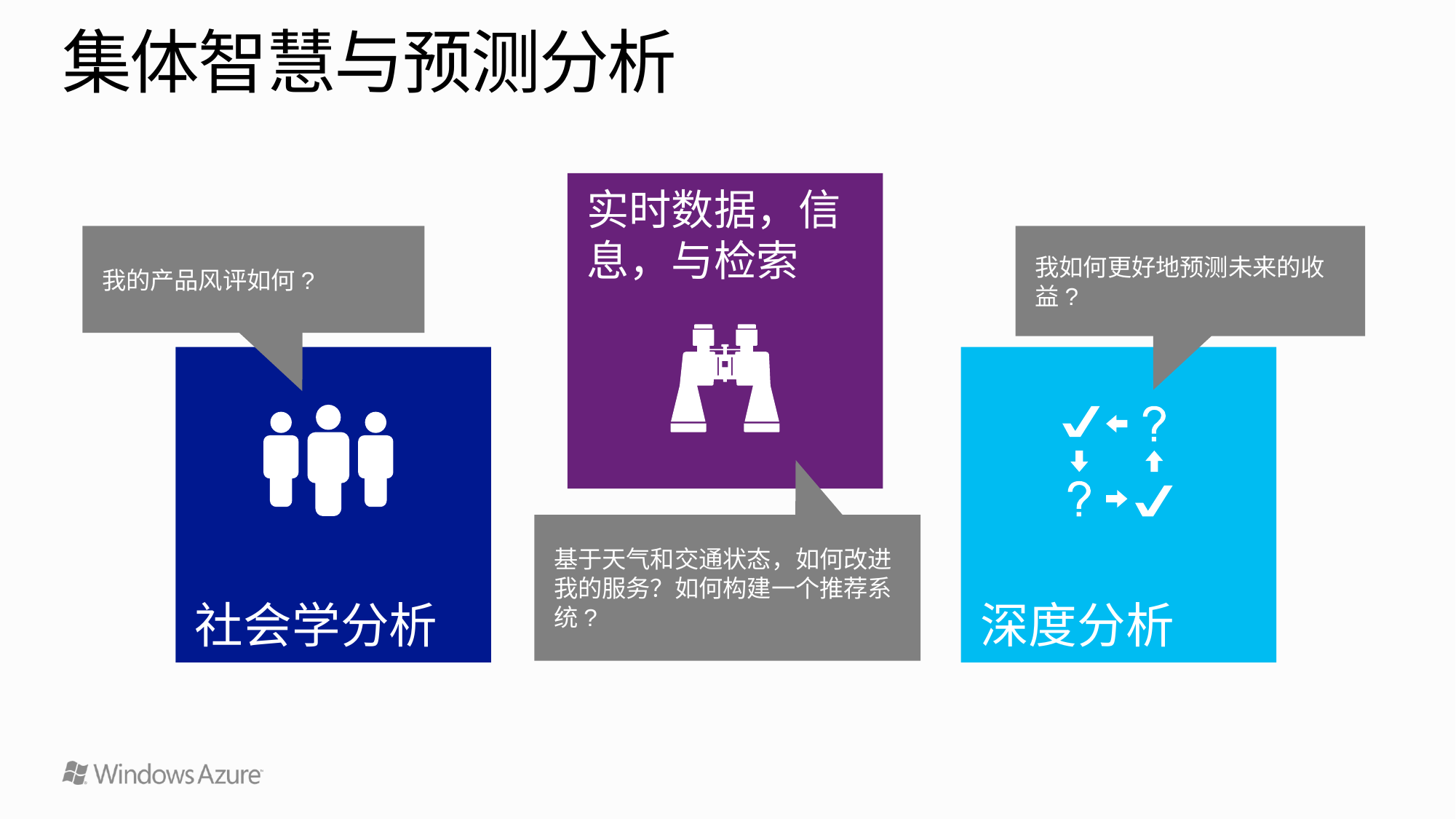

# 集体智慧与预测分析
实时数据，信息，与检索

我的产品风评如何?

我如何更好地预测未来的收益?

社会学分析

深度分析

基于天气和交通状态，如何改进我的服务？如何构建一个推荐系统?